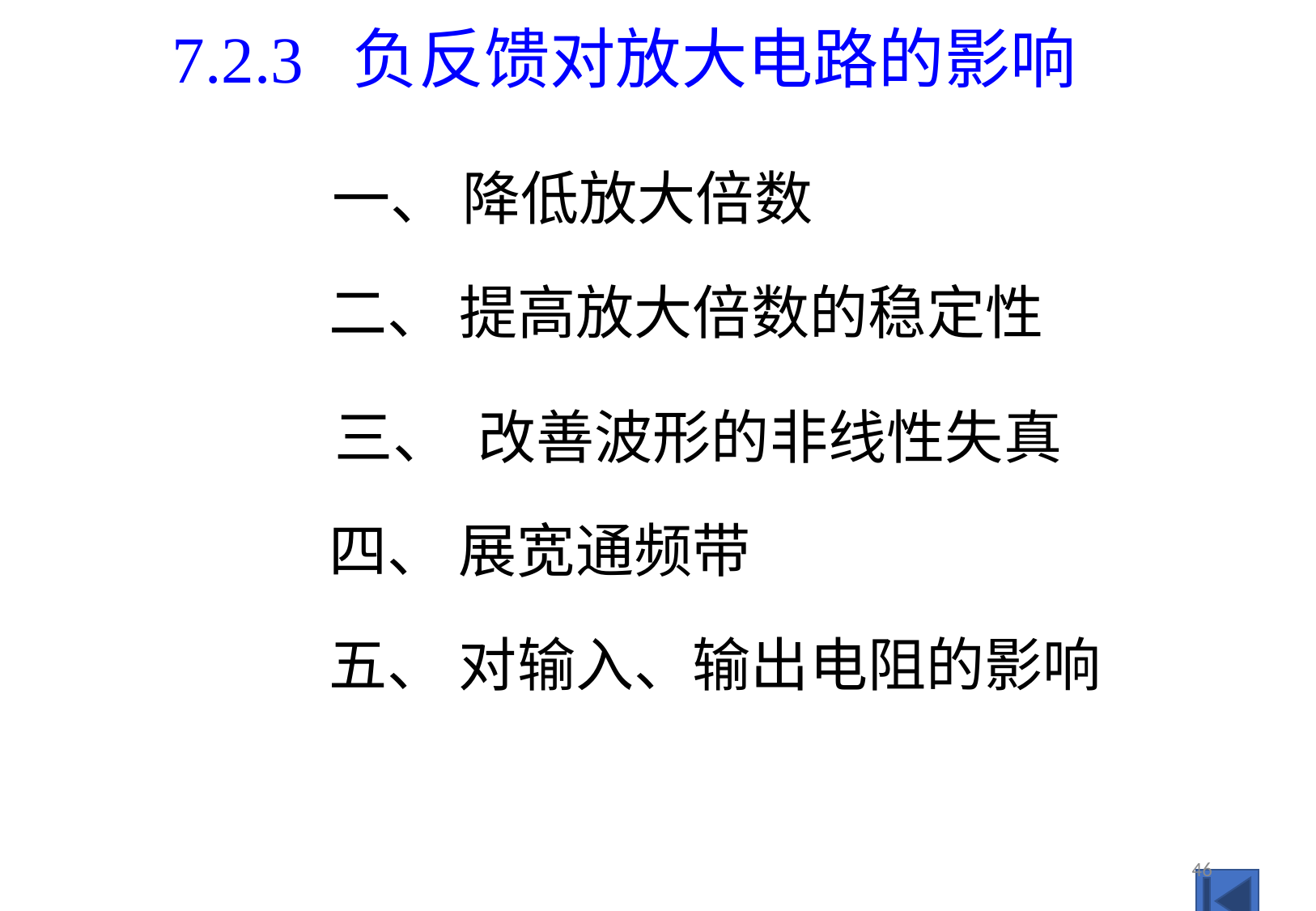

7.2.3  负反馈对放大电路的影响
一、 降低放大倍数
二、 提高放大倍数的稳定性
三、  改善波形的非线性失真
四、 展宽通频带
五、 对输入、输出电阻的影响
46